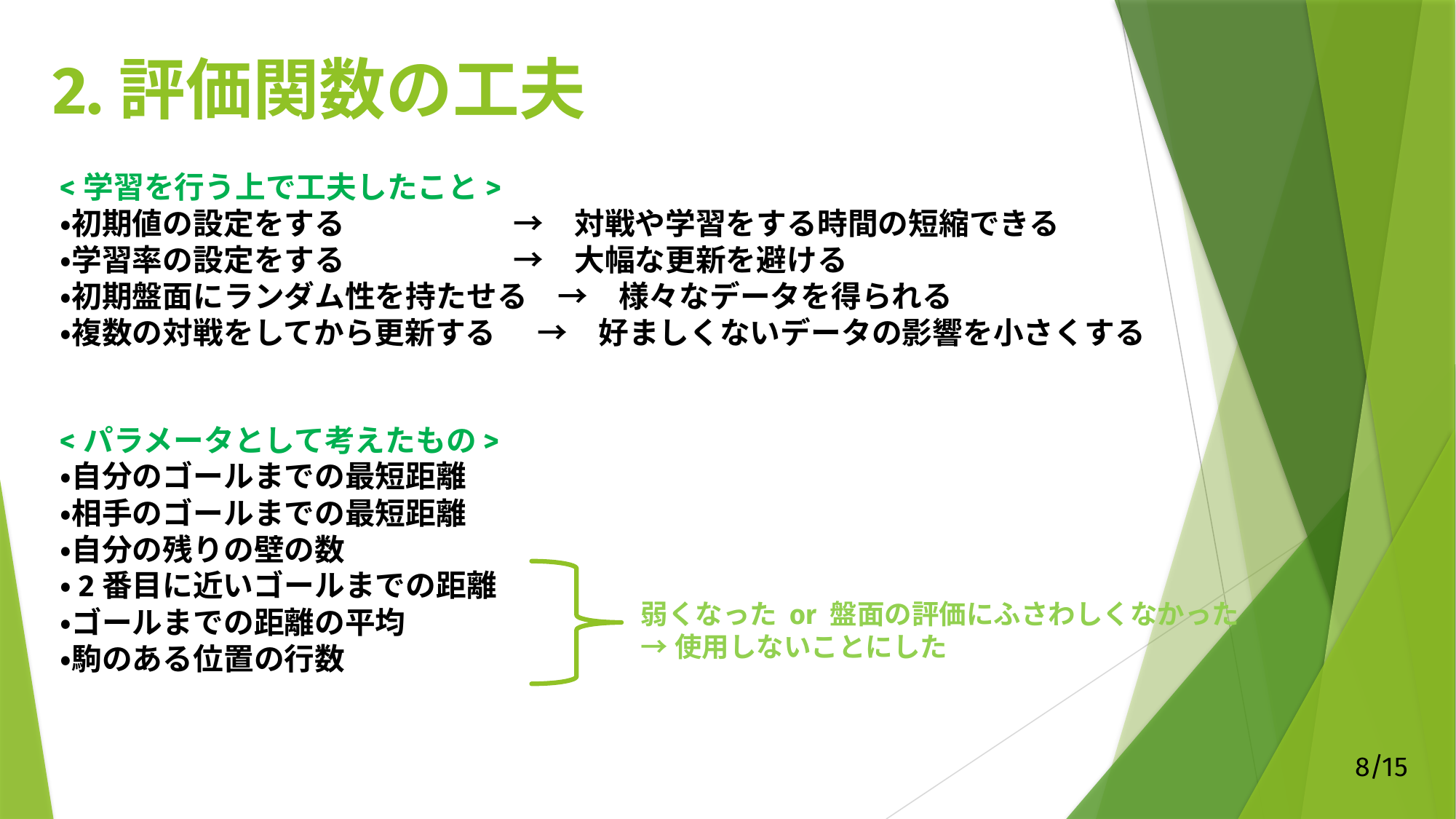

2.評価関数の工夫
<学習を行う上で工夫したこと>
・初期値の設定をする　                    →　対戦や学習をする時間の短縮できる
・学習率の設定をする　                    →　大幅な更新を避ける
・初期盤面にランダム性を持たせる　→　様々なデータを得られる
・複数の対戦をしてから更新する      →　好ましくないデータの影響を小さくする
<パラメータとして考えたもの>
・自分のゴールまでの最短距離
・相手のゴールまでの最短距離
・自分の残りの壁の数
・2番目に近いゴールまでの距離
・ゴールまでの距離の平均
・駒のある位置の行数

弱くなった or 盤面の評価にふさわしくなかった
→使用しないことにした
8/15